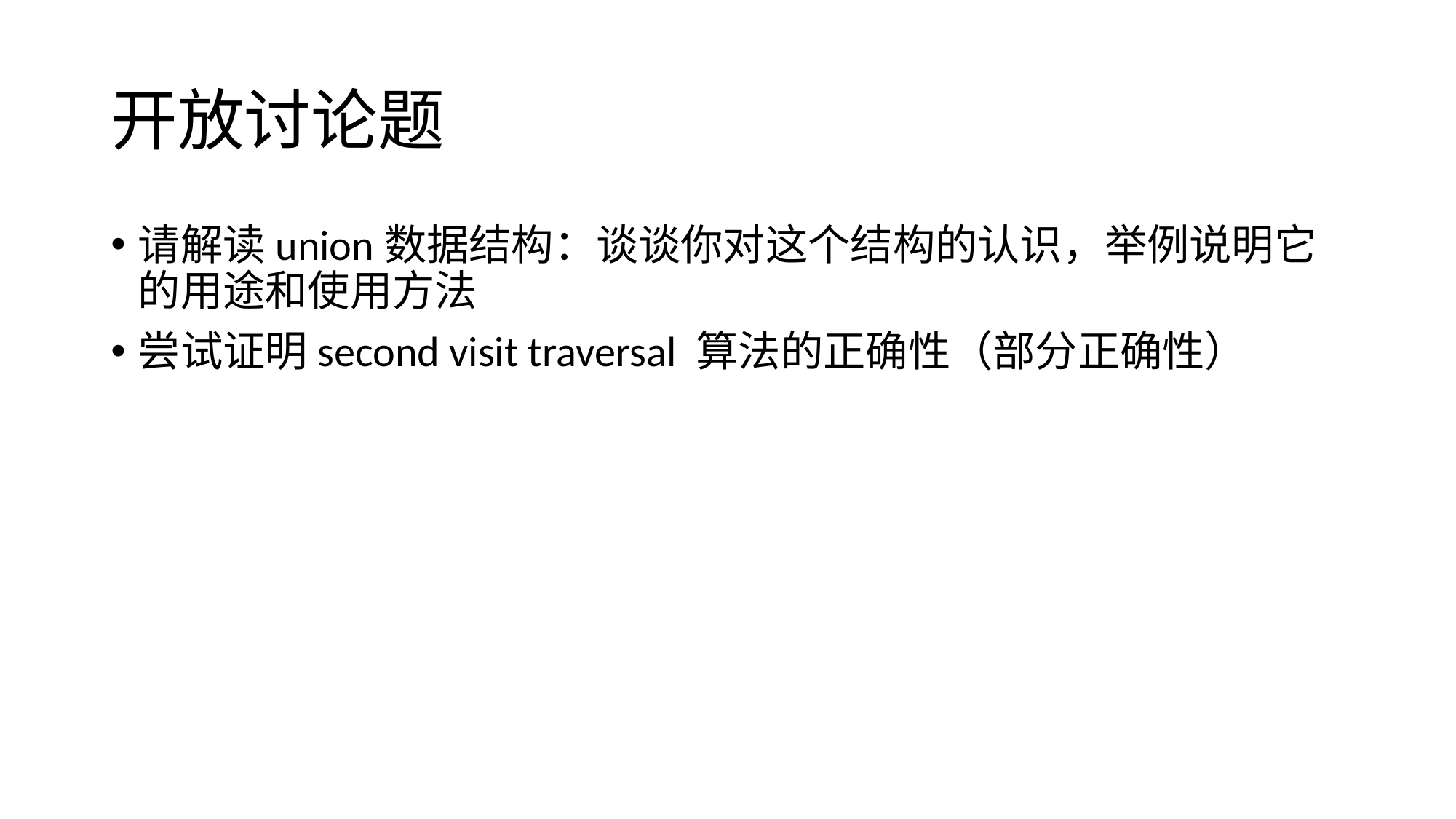

# 开放讨论题
请解读union数据结构：谈谈你对这个结构的认识，举例说明它的用途和使用方法
尝试证明second visit traversal 算法的正确性（部分正确性）